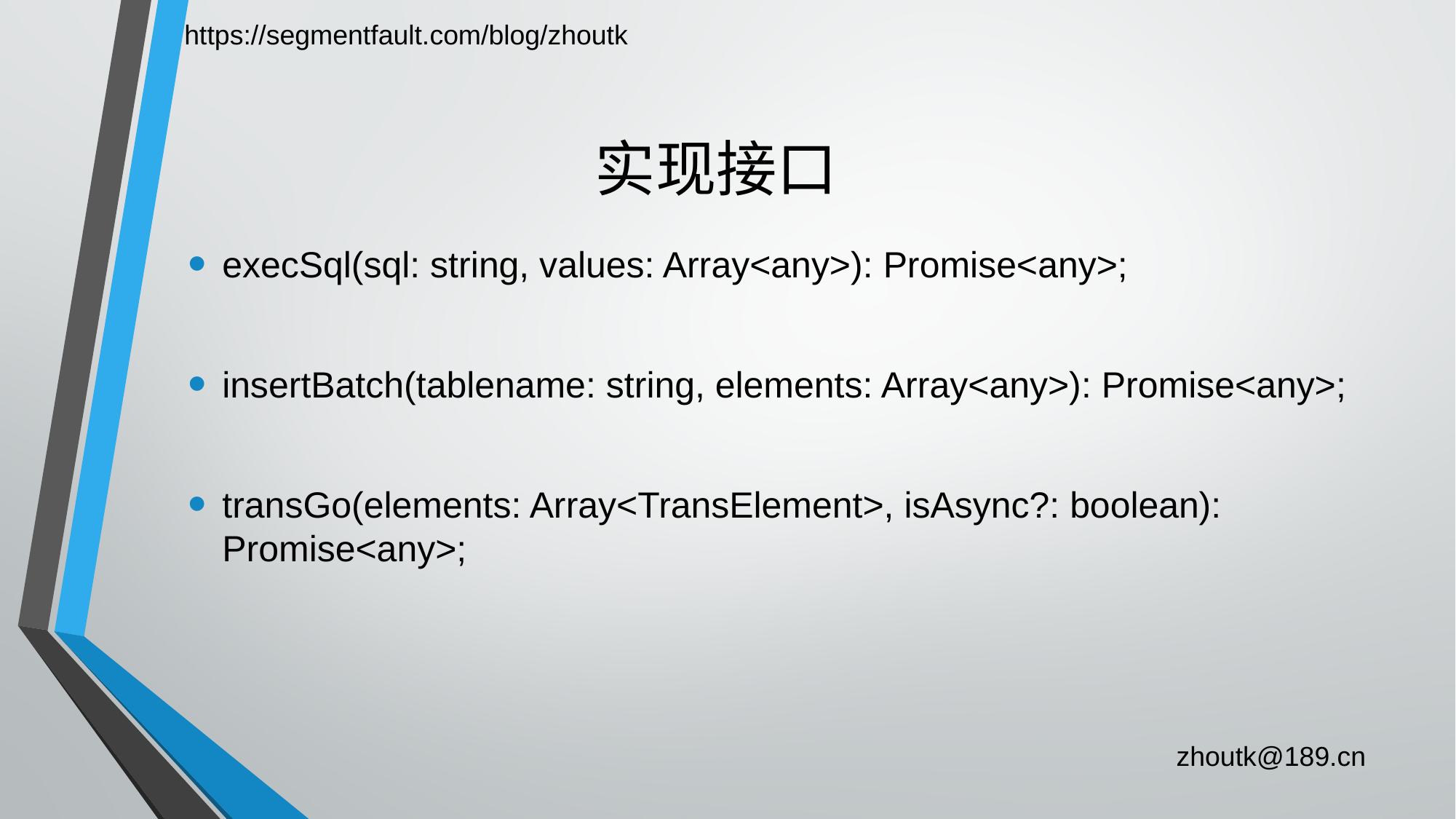

https://segmentfault.com/blog/zhoutk
# 实现接口
execSql(sql: string, values: Array<any>): Promise<any>;

insertBatch(tablename: string, elements: Array<any>): Promise<any>;

transGo(elements: Array<TransElement>, isAsync?: boolean): Promise<any>;
zhoutk@189.cn